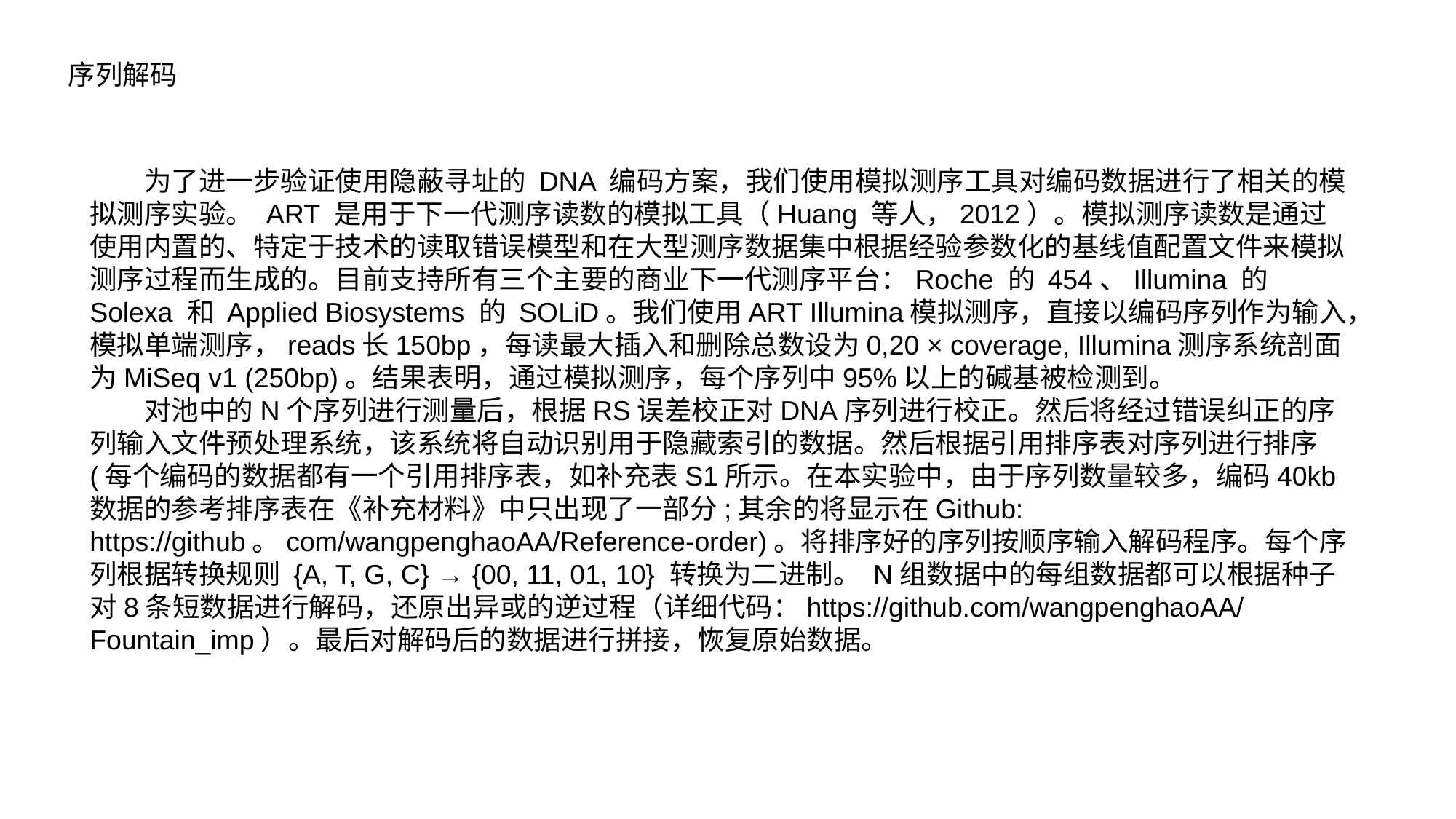

序列解码
为了进一步验证使用隐蔽寻址的 DNA 编码方案，我们使用模拟测序工具对编码数据进行了相关的模拟测序实验。 ART 是用于下一代测序读数的模拟工具（Huang 等人，2012）。模拟测序读数是通过使用内置的、特定于技术的读取错误模型和在大型测序数据集中根据经验参数化的基线值配置文件来模拟测序过程而生成的。目前支持所有三个主要的商业下一代测序平台：Roche 的 454、Illumina 的 Solexa 和 Applied Biosystems 的 SOLiD。我们使用ART Illumina模拟测序，直接以编码序列作为输入，模拟单端测序，reads长150bp，每读最大插入和删除总数设为0,20 × coverage, Illumina测序系统剖面为MiSeq v1 (250bp)。结果表明，通过模拟测序，每个序列中95%以上的碱基被检测到。
对池中的N个序列进行测量后，根据RS误差校正对DNA序列进行校正。然后将经过错误纠正的序列输入文件预处理系统，该系统将自动识别用于隐藏索引的数据。然后根据引用排序表对序列进行排序(每个编码的数据都有一个引用排序表，如补充表S1所示。在本实验中，由于序列数量较多，编码40kb数据的参考排序表在《补充材料》中只出现了一部分;其余的将显示在Github: https://github。com/wangpenghaoAA/Reference-order)。将排序好的序列按顺序输入解码程序。每个序列根据转换规则 {A, T, G, C} → {00, 11, 01, 10} 转换为二进制。 N组数据中的每组数据都可以根据种子对8条短数据进行解码，还原出异或的逆过程（详细代码：https://github.com/wangpenghaoAA/Fountain_imp）。最后对解码后的数据进行拼接，恢复原始数据。